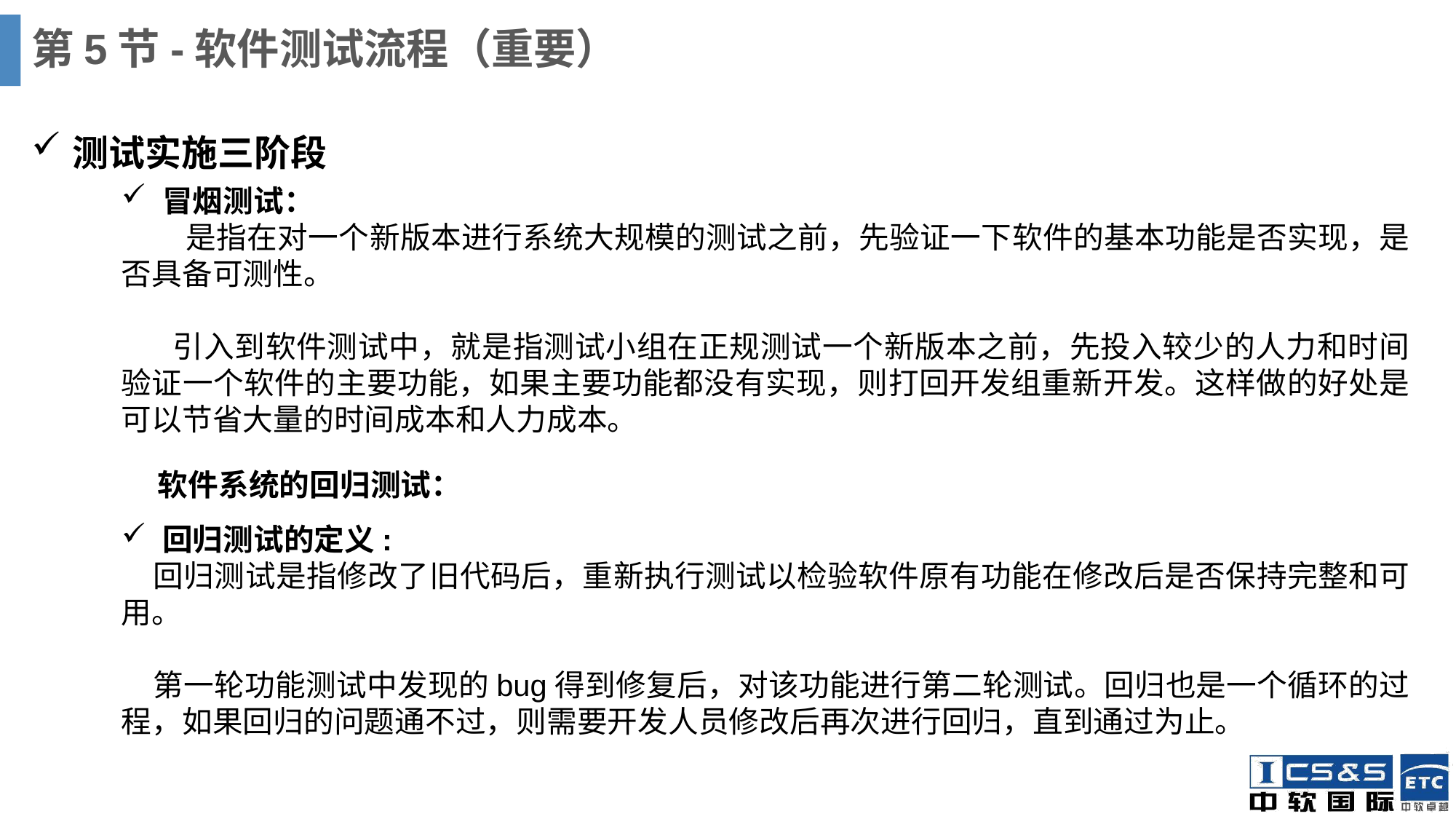

# 第5节-软件测试流程（重要）
测试实施三阶段
冒烟测试：
   是指在对一个新版本进行系统大规模的测试之前，先验证一下软件的基本功能是否实现，是否具备可测性。

 引入到软件测试中，就是指测试小组在正规测试一个新版本之前，先投入较少的人力和时间验证一个软件的主要功能，如果主要功能都没有实现，则打回开发组重新开发。这样做的好处是可以节省大量的时间成本和人力成本。

软件系统的回归测试：
回归测试的定义:
回归测试是指修改了旧代码后，重新执行测试以检验软件原有功能在修改后是否保持完整和可用。

第一轮功能测试中发现的bug得到修复后，对该功能进行第二轮测试。回归也是一个循环的过程，如果回归的问题通不过，则需要开发人员修改后再次进行回归，直到通过为止。